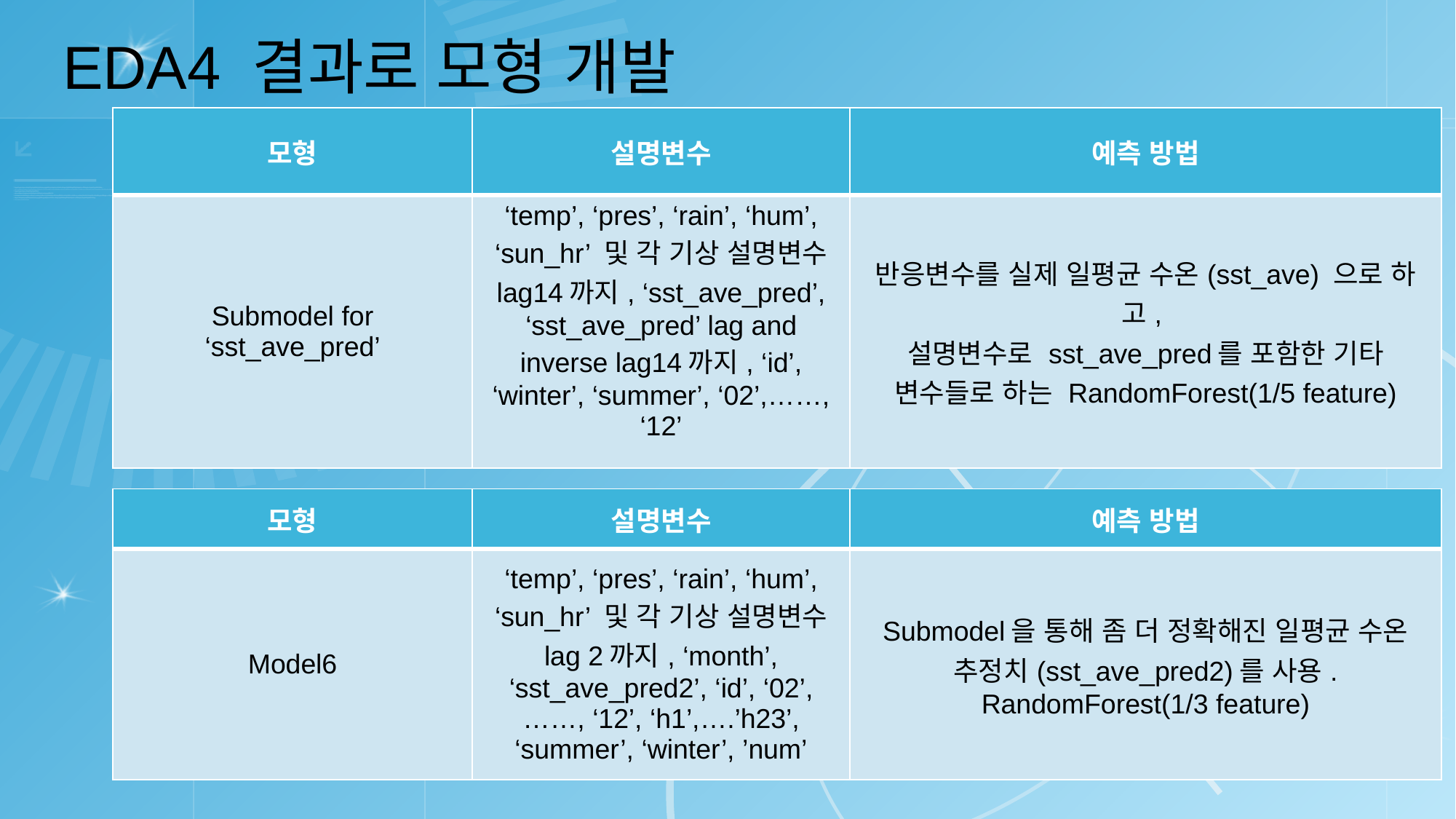

EDA4 결과로 모형 개발
| 모형 | 설명변수 | 예측 방법 |
| --- | --- | --- |
| Submodel for ‘sst\_ave\_pred’ | ‘temp’, ‘pres’, ‘rain’, ‘hum’, ‘sun\_hr’ 및 각 기상 설명변수 lag14까지, ‘sst\_ave\_pred’, ‘sst\_ave\_pred’ lag and inverse lag14까지, ‘id’, ‘winter’, ‘summer’, ‘02’,……, ‘12’ | 반응변수를 실제 일평균 수온(sst\_ave) 으로 하고, 설명변수로 sst\_ave\_pred를 포함한 기타 변수들로 하는 RandomForest(1/5 feature) |
| 모형 | 설명변수 | 예측 방법 |
| --- | --- | --- |
| Model6 | ‘temp’, ‘pres’, ‘rain’, ‘hum’, ‘sun\_hr’ 및 각 기상 설명변수 lag 2까지, ‘month’, ‘sst\_ave\_pred2’, ‘id’, ‘02’,……, ‘12’, ‘h1’,….’h23’, ‘summer’, ‘winter’, ’num’ | Submodel을 통해 좀 더 정확해진 일평균 수온 추정치(sst\_ave\_pred2)를 사용. RandomForest(1/3 feature) |